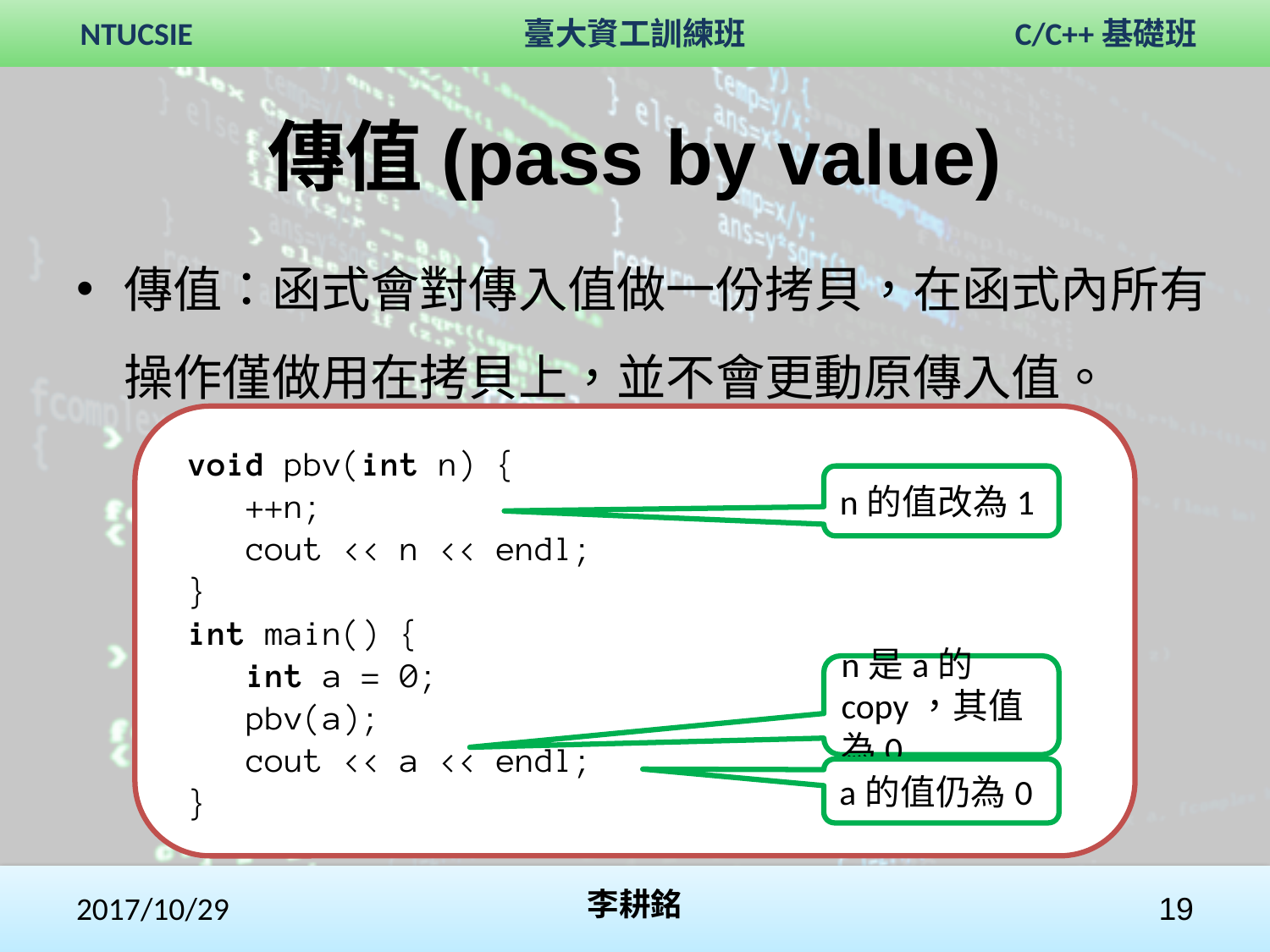

# 傳值(pass by value)
傳值：函式會對傳入值做一份拷貝，在函式內所有操作僅做用在拷貝上，並不會更動原傳入值。
 void pbv(int n) {
    ++n;
    cout << n << endl;
 }
 int main() {
    int a = 0;
    pbv(a);
    cout << a << endl;
 }
n的值改為1
n是a的copy，其值為0
a的值仍為0
2017/10/29
李耕銘
19